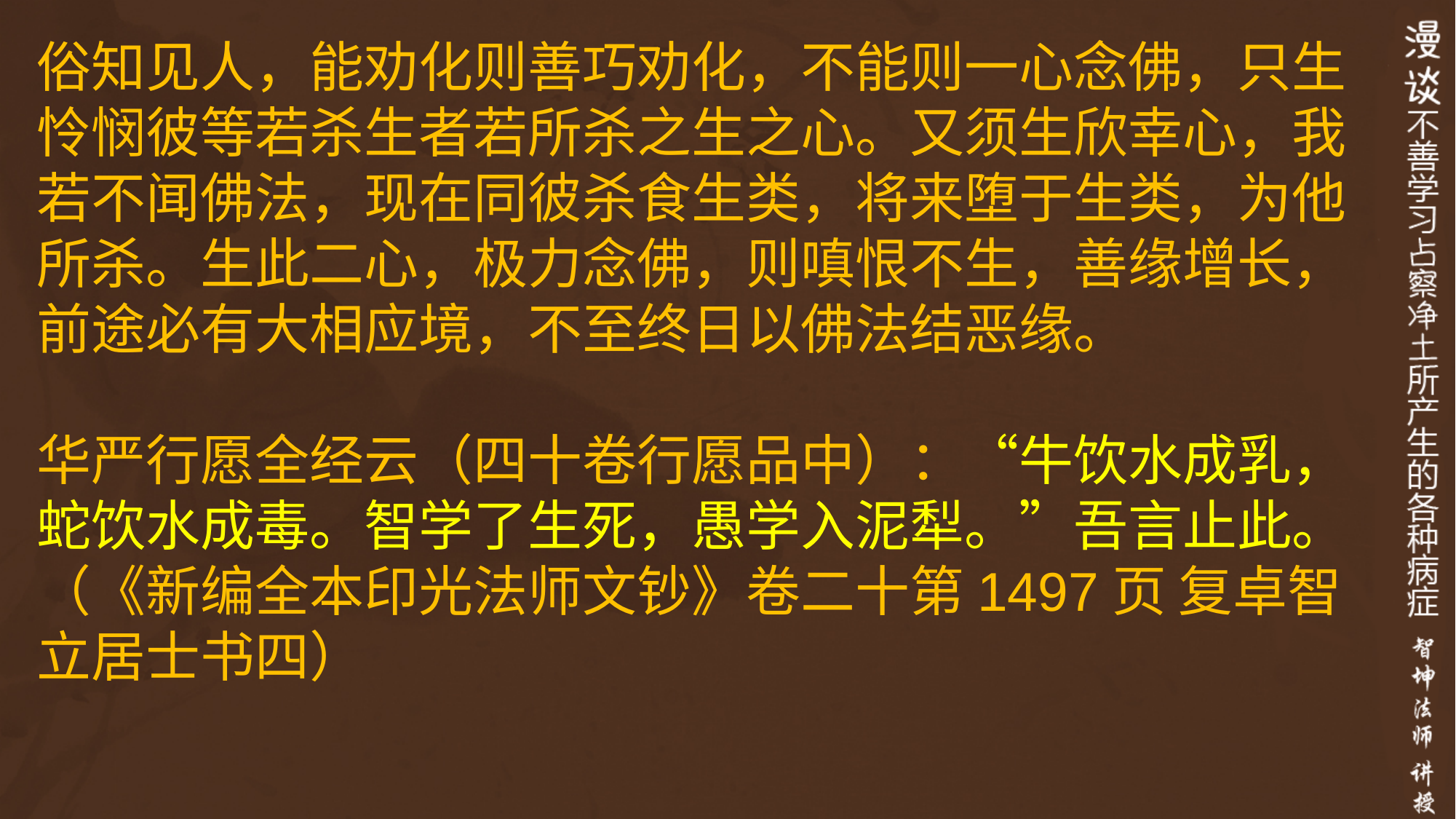

俗知见人，能劝化则善巧劝化，不能则一心念佛，只生怜悯彼等若杀生者若所杀之生之心。又须生欣幸心，我若不闻佛法，现在同彼杀食生类，将来堕于生类，为他所杀。生此二心，极力念佛，则嗔恨不生，善缘增长，前途必有大相应境，不至终日以佛法结恶缘。

华严行愿全经云（四十卷行愿品中）：“牛饮水成乳，蛇饮水成毒。智学了生死，愚学入泥犁。”吾言止此。（《新编全本印光法师文钞》卷二十第1497页 复卓智立居士书四）